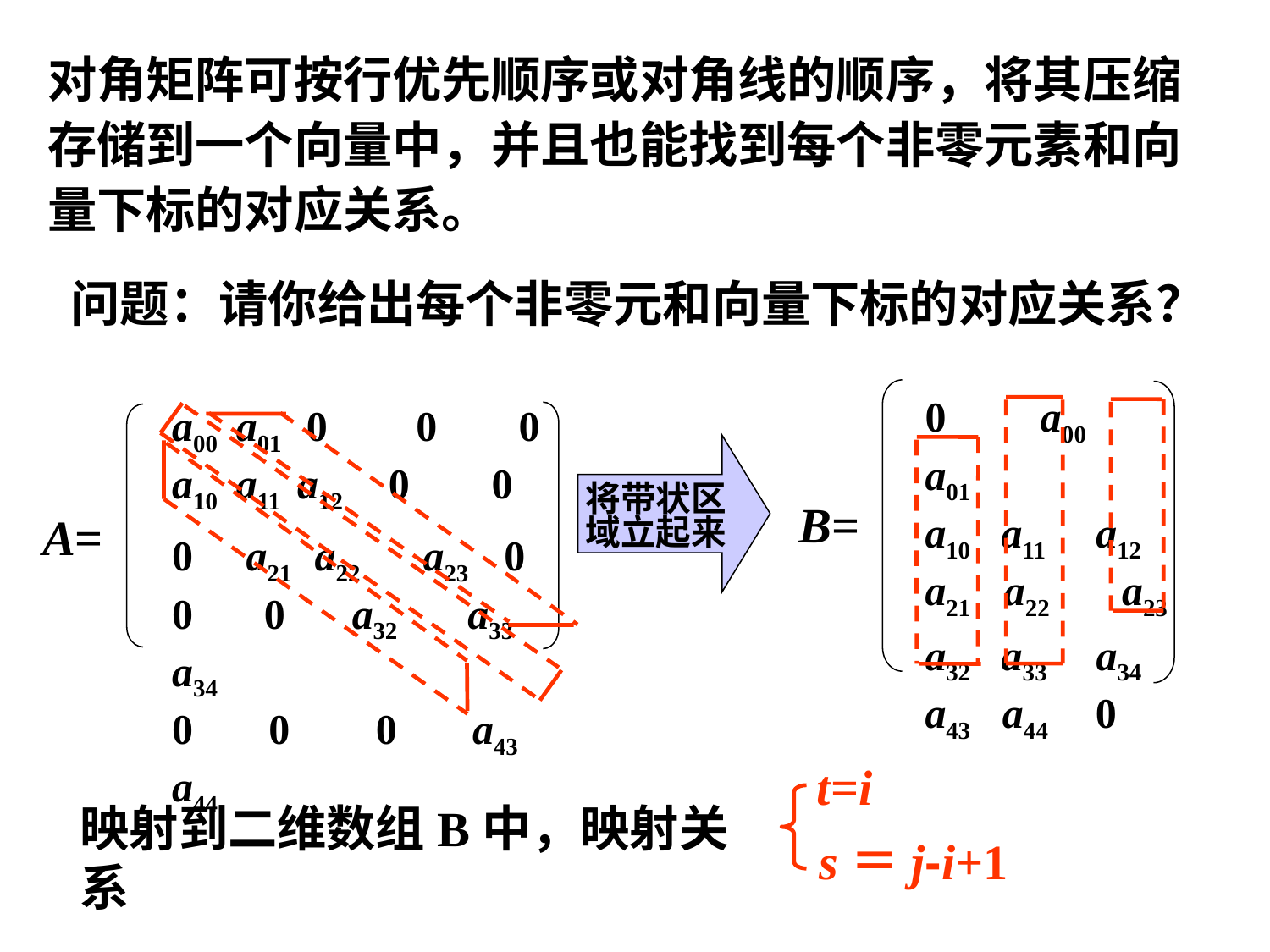

对角矩阵可按行优先顺序或对角线的顺序，将其压缩存储到一个向量中，并且也能找到每个非零元素和向量下标的对应关系。
问题：请你给出每个非零元和向量下标的对应关系？
0      a00　a01
a10     a11      a12
a21    a22　 a23
a32     a33    a34
a43   a44       0

B=
a00   a01    0　  0　  0
a10   a11  a12      0　  0
0     a21   a22　a23   0
0     0     a32　a33   a34
0　 0　  0　 a43   a44

A=

将带状区
域立起来
t=i

映射到二维数组B中，映射关系
s＝j-i+1